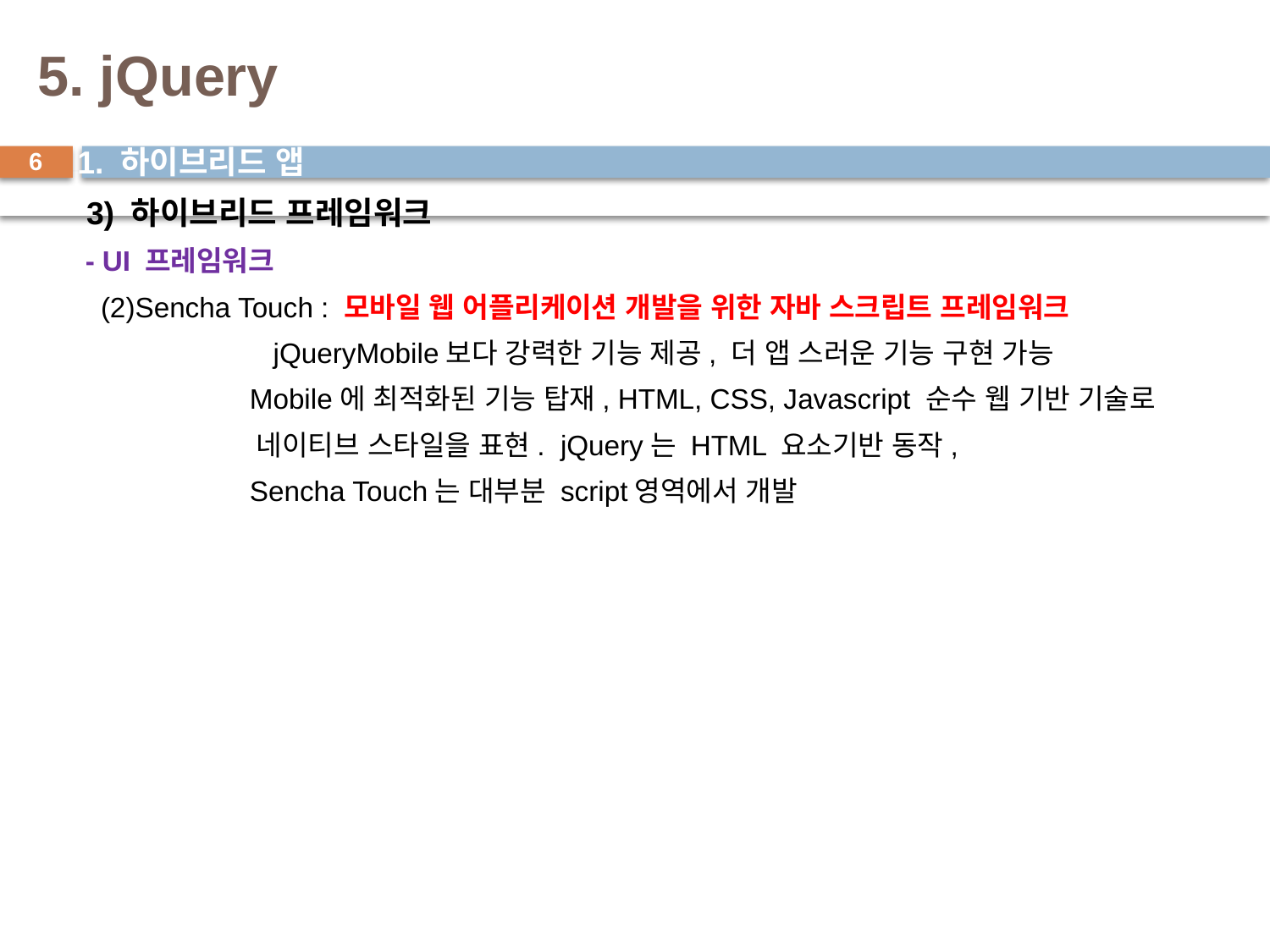

# 5. jQuery
1. 하이브리드 앱
 3) 하이브리드 프레임워크
 - UI 프레임워크
   (2)Sencha Touch : 모바일 웹 어플리케이션 개발을 위한 자바 스크립트 프레임워크
                         jQueryMobile보다 강력한 기능 제공, 더 앱 스러운 기능 구현 가능
                      Mobile에 최적화된 기능 탑재, HTML, CSS, Javascript 순수 웹 기반 기술로
                      네이티브 스타일을 표현.  jQuery는 HTML 요소기반 동작,
                      Sencha Touch는 대부분 script영역에서 개발

6